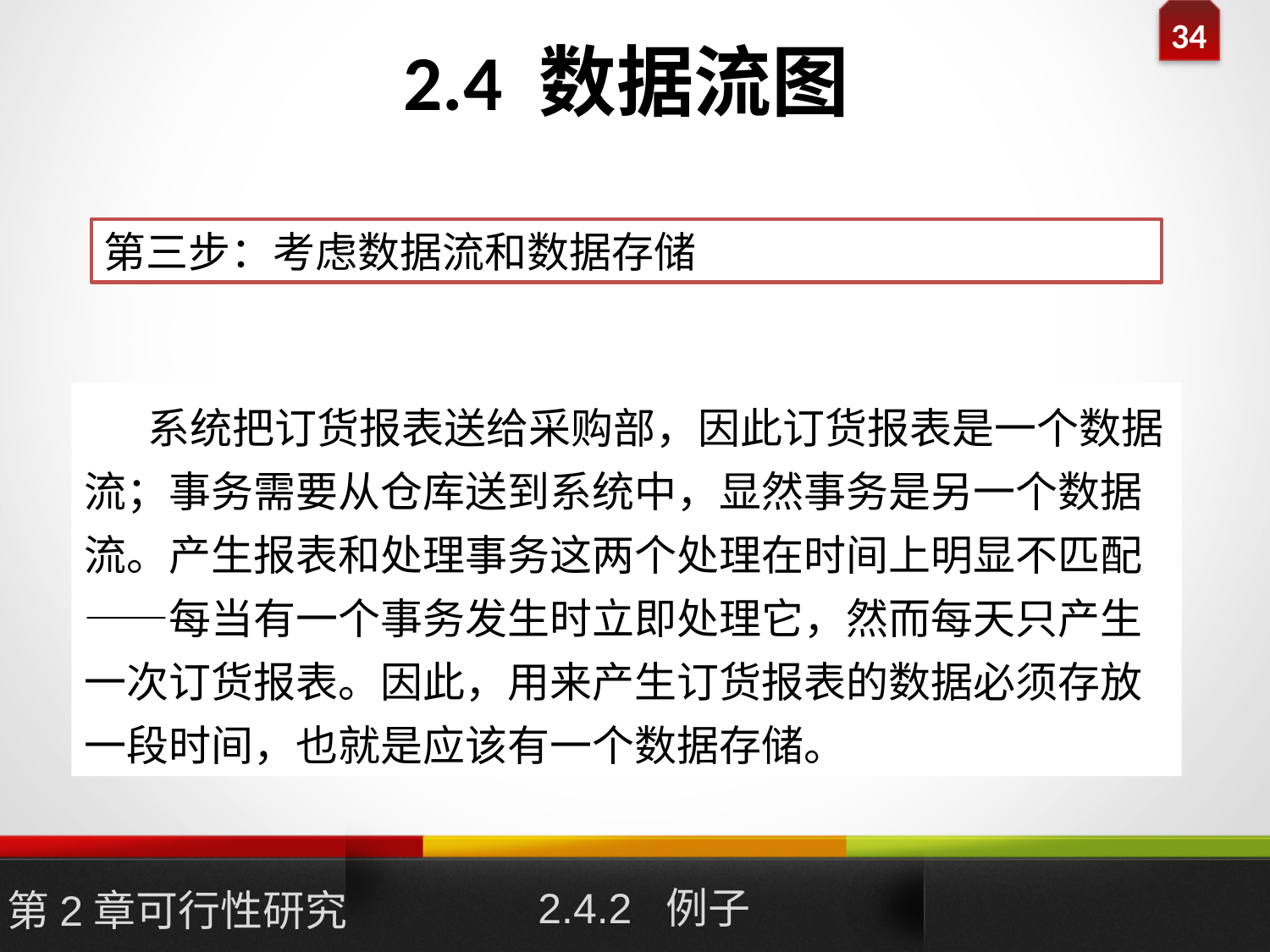

# 2.4 数据流图
第三步：考虑数据流和数据存储
系统把订货报表送给采购部，因此订货报表是一个数据流；事务需要从仓库送到系统中，显然事务是另一个数据流。产生报表和处理事务这两个处理在时间上明显不匹配——每当有一个事务发生时立即处理它，然而每天只产生一次订货报表。因此，用来产生订货报表的数据必须存放一段时间，也就是应该有一个数据存储。
2.4.2  例子
第2章可行性研究